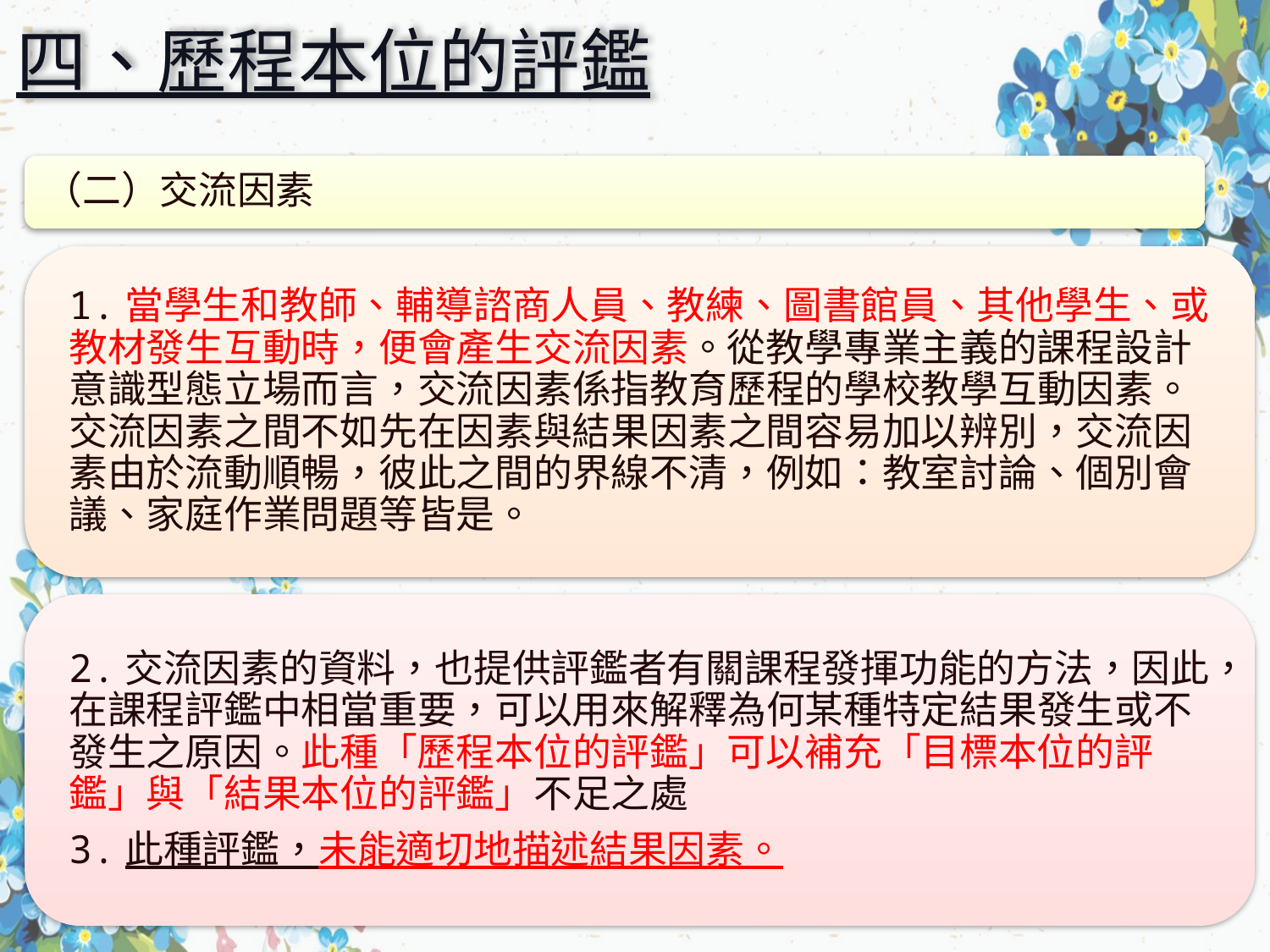

# 四、歷程本位的評鑑
（二）交流因素
1.當學生和教師、輔導諮商人員、教練、圖書館員、其他學生、或教材發生互動時，便會產生交流因素。從教學專業主義的課程設計意識型態立場而言，交流因素係指教育歷程的學校教學互動因素。交流因素之間不如先在因素與結果因素之間容易加以辨別，交流因素由於流動順暢，彼此之間的界線不清，例如：教室討論、個別會議、家庭作業問題等皆是。
2.交流因素的資料，也提供評鑑者有關課程發揮功能的方法，因此，在課程評鑑中相當重要，可以用來解釋為何某種特定結果發生或不發生之原因。此種「歷程本位的評鑑」可以補充「目標本位的評鑑」與「結果本位的評鑑」不足之處
3.此種評鑑，未能適切地描述結果因素。